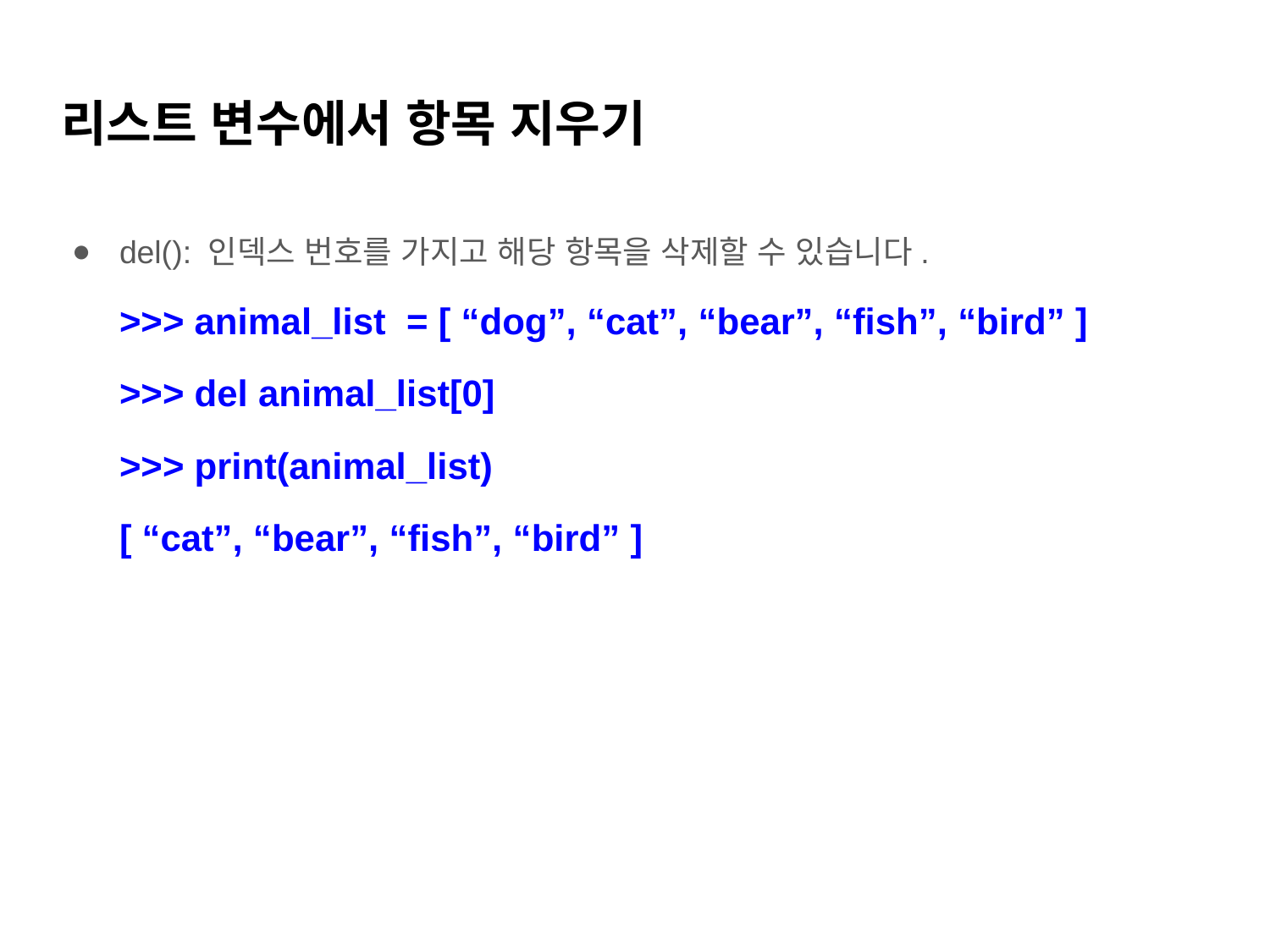

# 리스트 변수에서 항목 지우기
del(): 인덱스 번호를 가지고 해당 항목을 삭제할 수 있습니다.
>>> animal_list  = [ “dog”, “cat”, “bear”, “fish”, “bird” ]
>>> del animal_list[0]
>>> print(animal_list)
[ “cat”, “bear”, “fish”, “bird” ]